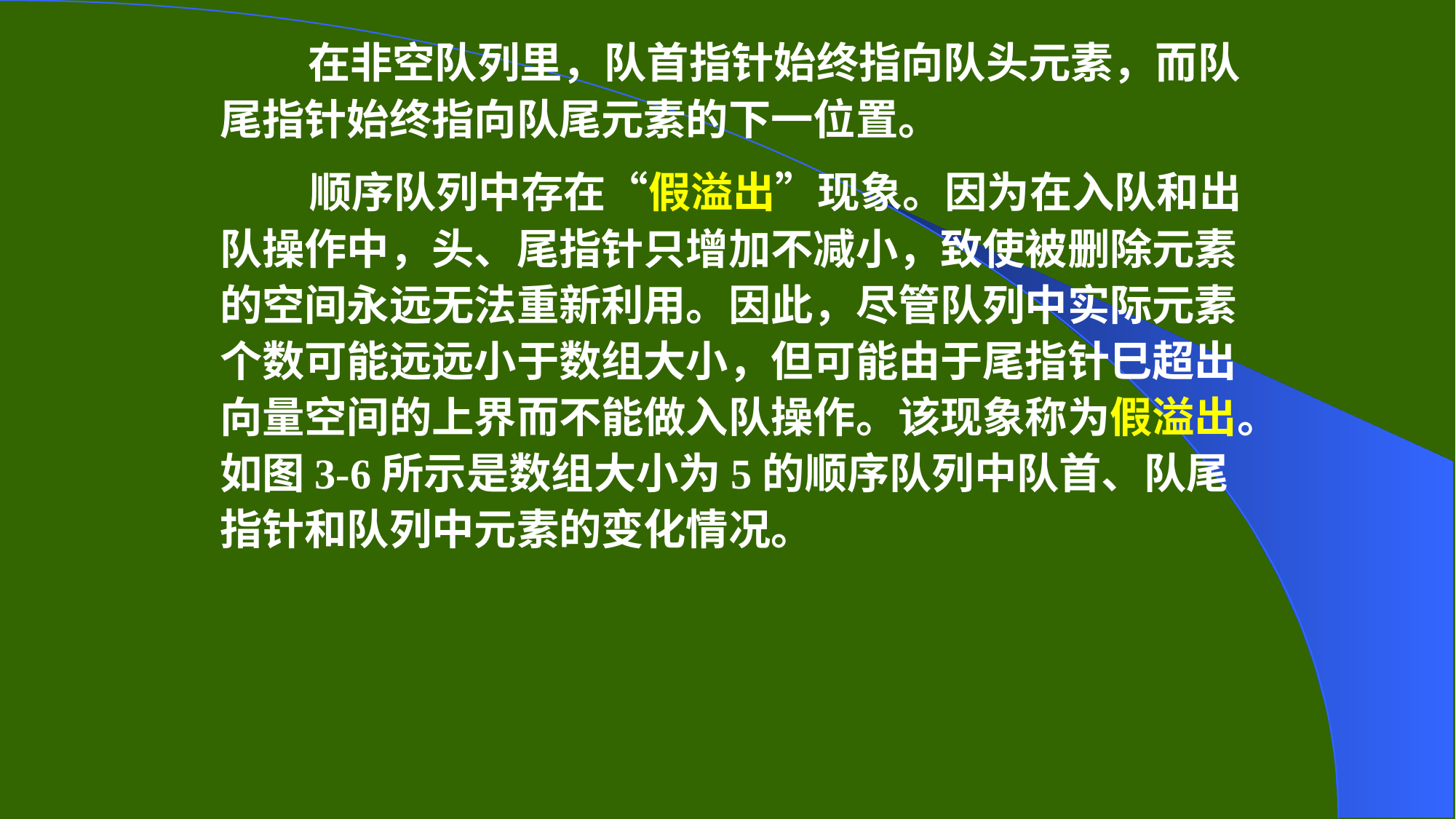

在非空队列里，队首指针始终指向队头元素，而队尾指针始终指向队尾元素的下一位置。
       顺序队列中存在“假溢出”现象。因为在入队和出队操作中，头、尾指针只增加不减小，致使被删除元素的空间永远无法重新利用。因此，尽管队列中实际元素个数可能远远小于数组大小，但可能由于尾指针巳超出向量空间的上界而不能做入队操作。该现象称为假溢出。如图3-6所示是数组大小为5的顺序队列中队首、队尾指针和队列中元素的变化情况。